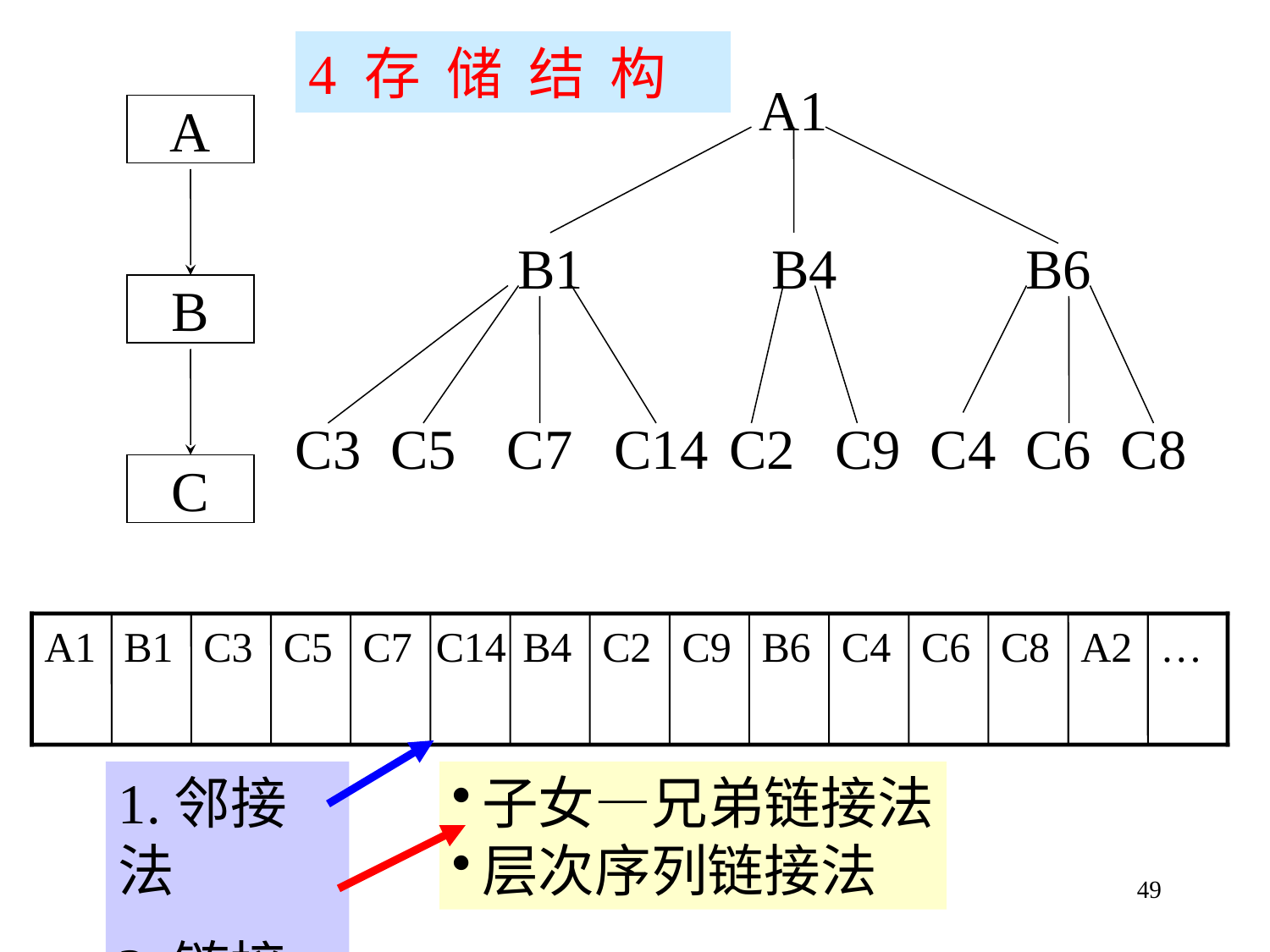

4 存  储  结  构
A1
A

B1
B4
B6
B

C3
C5
C7
C14
C2
C9
C4
C6
C8
C
A1

B1

C3

C5

C7

C14

B4

C2

C9

B6

C4

C6

C8

A2

…

1.邻接法
2.链接法
子女—兄弟链接法
层次序列链接法

49